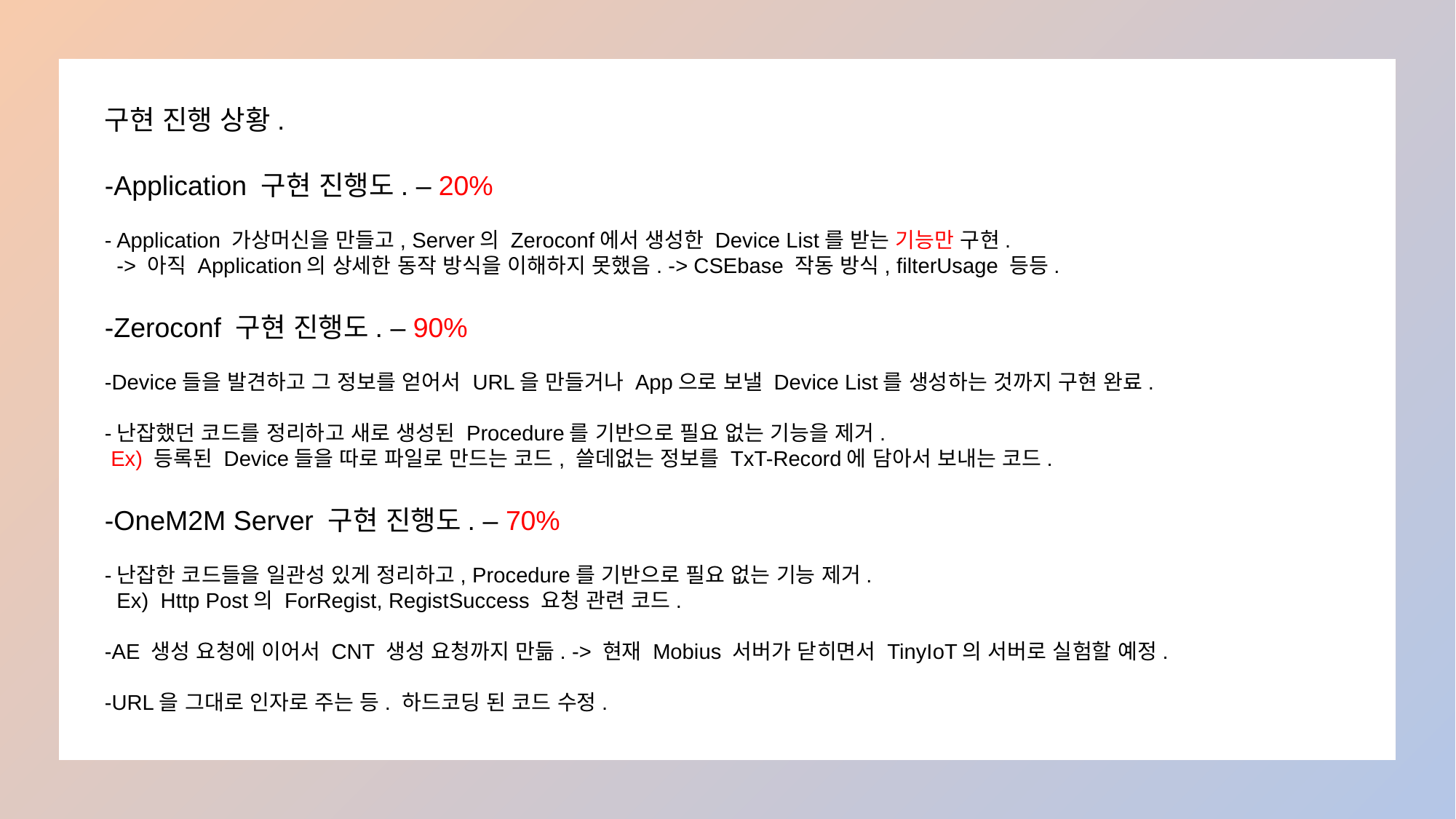

구현 진행 상황.

-Application 구현 진행도. – 20%

- Application 가상머신을 만들고, Server의 Zeroconf에서 생성한 Device List를 받는 기능만 구현.
  -> 아직 Application의 상세한 동작 방식을 이해하지 못했음. -> CSEbase 작동 방식, filterUsage 등등.

-Zeroconf 구현 진행도. – 90%
-Device들을 발견하고 그 정보를 얻어서 URL을 만들거나 App으로 보낼 Device List를 생성하는 것까지 구현 완료.
-난잡했던 코드를 정리하고 새로 생성된 Procedure를 기반으로 필요 없는 기능을 제거.
 Ex) 등록된 Device들을 따로 파일로 만드는 코드, 쓸데없는 정보를 TxT-Record에 담아서 보내는 코드.

-OneM2M Server 구현 진행도. – 70%
-난잡한 코드들을 일관성 있게 정리하고, Procedure를 기반으로 필요 없는 기능 제거.
  Ex)  Http Post의 ForRegist, RegistSuccess 요청 관련 코드.
-AE 생성 요청에 이어서 CNT 생성 요청까지 만듦. -> 현재 Mobius 서버가 닫히면서 TinyIoT의 서버로 실험할 예정.
-URL을 그대로 인자로 주는 등. 하드코딩 된 코드 수정.